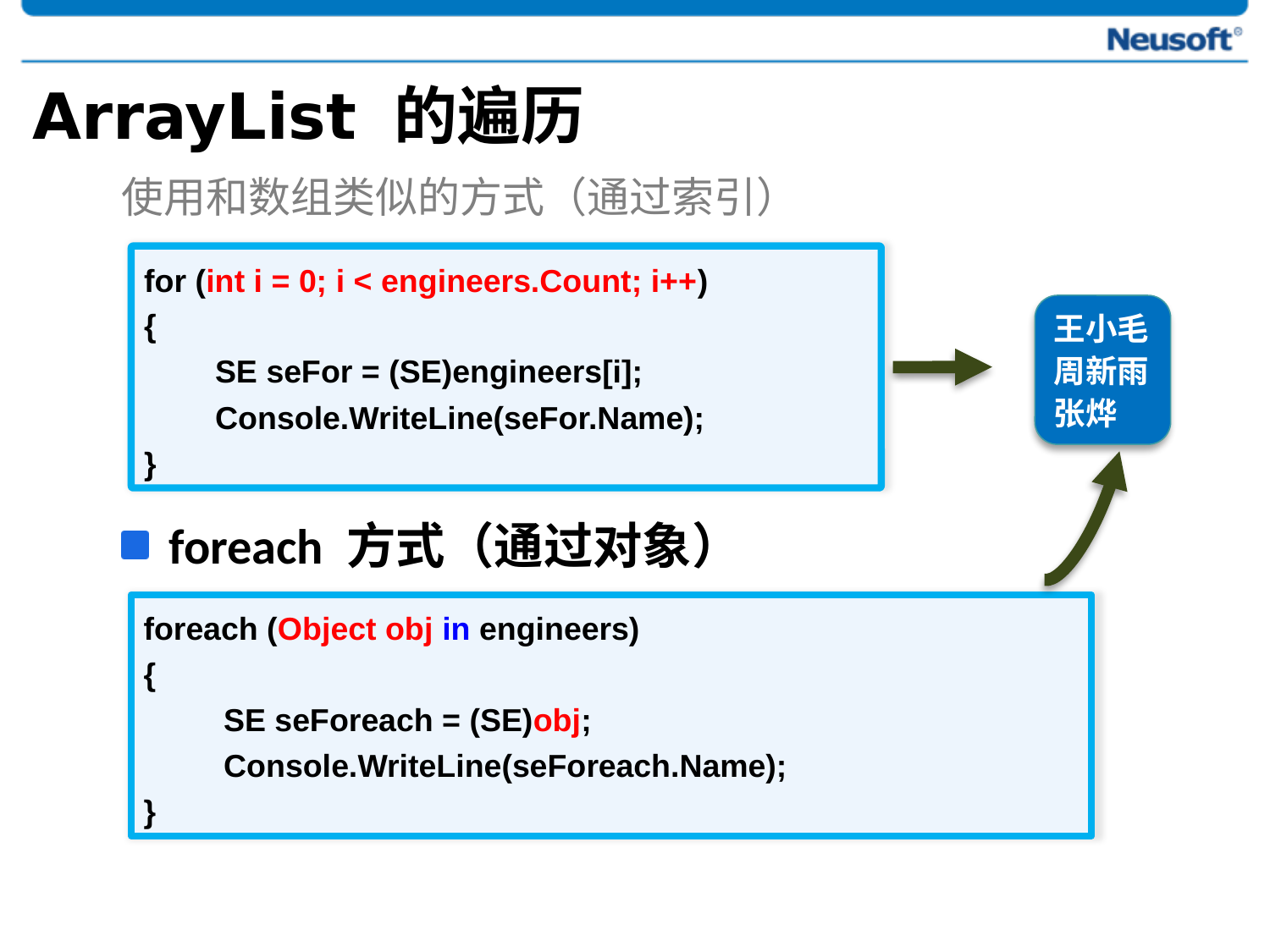

# ArrayList 的遍历
使用和数组类似的方式（通过索引）
for (int i = 0; i < engineers.Count; i++)
{
        SE seFor = (SE)engineers[i];
        Console.WriteLine(seFor.Name);
}
王小毛
周新雨
张烨

foreach 方式（通过对象）

foreach (Object obj in engineers)
{
         SE seForeach = (SE)obj;
         Console.WriteLine(seForeach.Name);
}